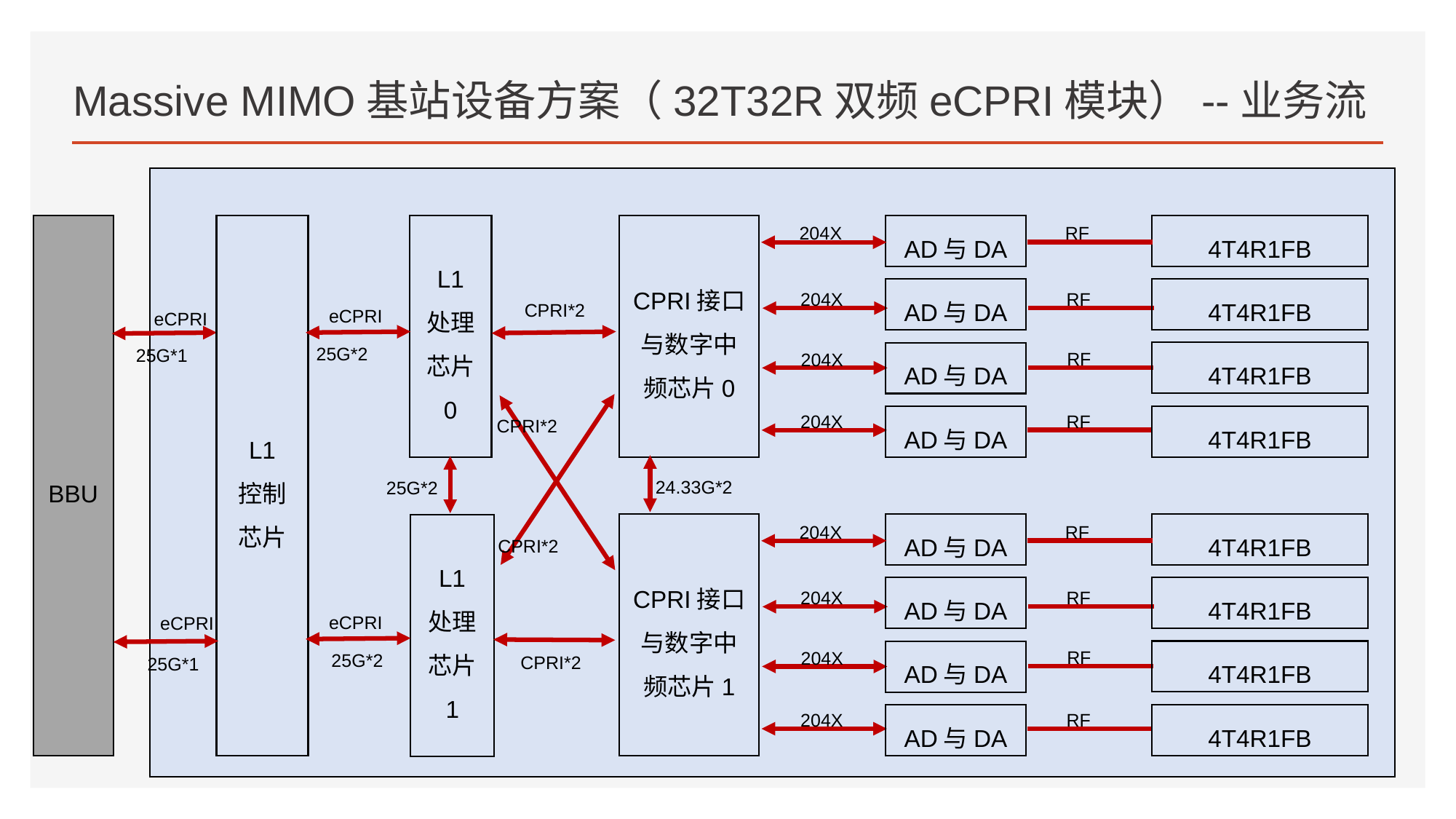

# Massive MIMO基站设备方案（32T32R双频eCPRI模块）--业务流

RF
204X
BBU
L1
控制芯片
L1
处理芯片
0
CPRI接口与数字中频芯片0
4T4R1FB
AD与DA
RF
204X
4T4R1FB
AD与DA
CPRI*2
eCPRI
eCPRI
25G*2
25G*1
RF
204X
4T4R1FB
AD与DA
RF
204X
CPRI*2
4T4R1FB
AD与DA
24.33G*2
25G*2
RF
204X
CPRI接口与数字中频芯片1
4T4R1FB
AD与DA
L1
处理芯片
1
CPRI*2
RF
204X
4T4R1FB
AD与DA
eCPRI
eCPRI
RF
204X
25G*2
CPRI*2
25G*1
4T4R1FB
AD与DA
RF
204X
4T4R1FB
AD与DA